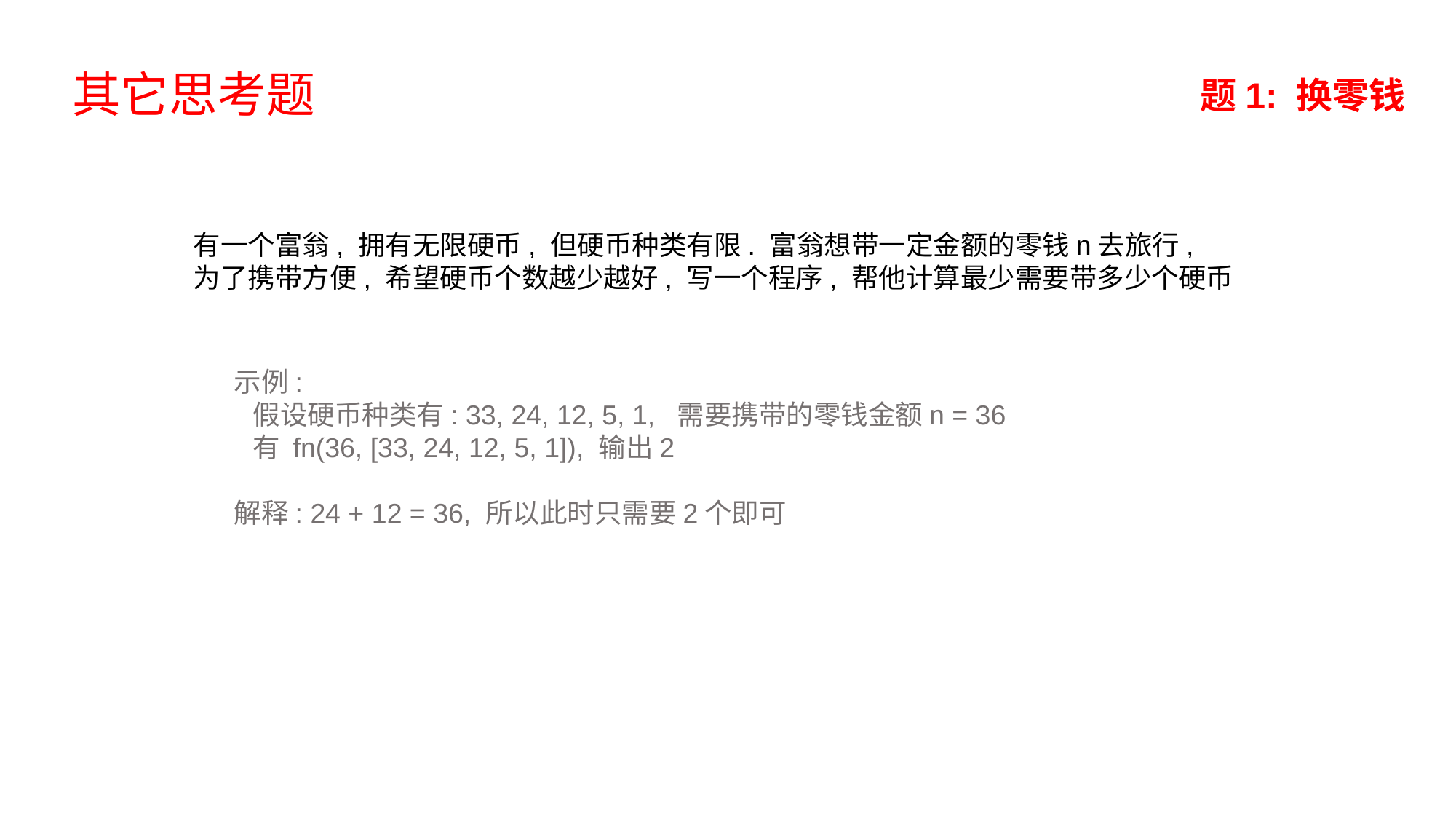

其它思考题
题1: 换零钱
有一个富翁, 拥有无限硬币, 但硬币种类有限. 富翁想带一定金额的零钱n去旅行,
为了携带方便, 希望硬币个数越少越好, 写一个程序, 帮他计算最少需要带多少个硬币
示例:
  假设硬币种类有: 33, 24, 12, 5, 1,  需要携带的零钱金额n = 36
  有 fn(36, [33, 24, 12, 5, 1]), 输出2

解释: 24 + 12 = 36, 所以此时只需要2个即可